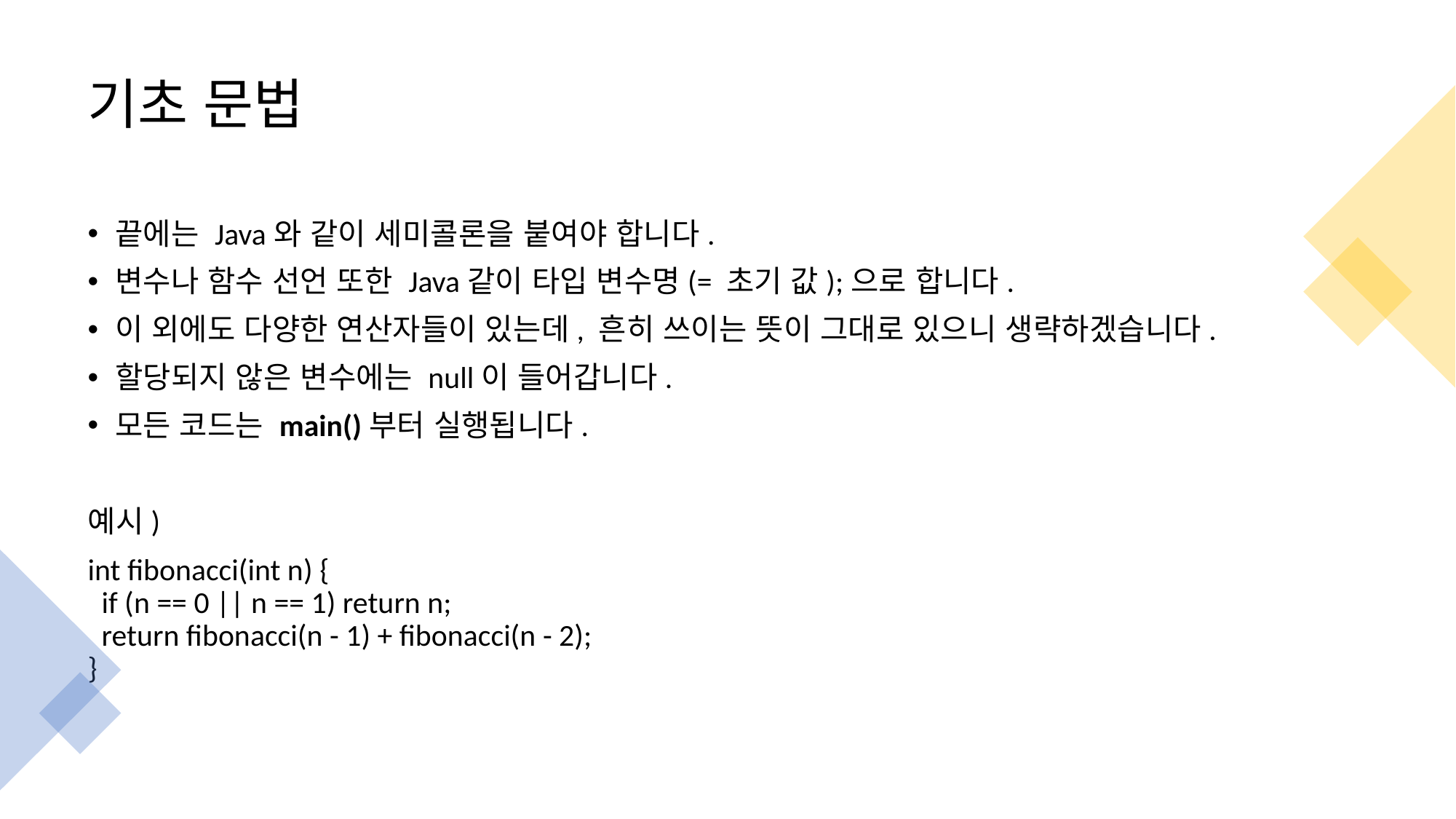

# 기초 문법

끝에는 Java와 같이 세미콜론을 붙여야 합니다.
변수나 함수 선언 또한 Java같이 타입 변수명(= 초기 값);으로 합니다.
이 외에도 다양한 연산자들이 있는데, 흔히 쓰이는 뜻이 그대로 있으니 생략하겠습니다.
할당되지 않은 변수에는 null이 들어갑니다.
모든 코드는 main()부터 실행됩니다.

예시)
int fibonacci(int n) {
  if (n == 0 || n == 1) return n;
  return fibonacci(n - 1) + fibonacci(n - 2);
}